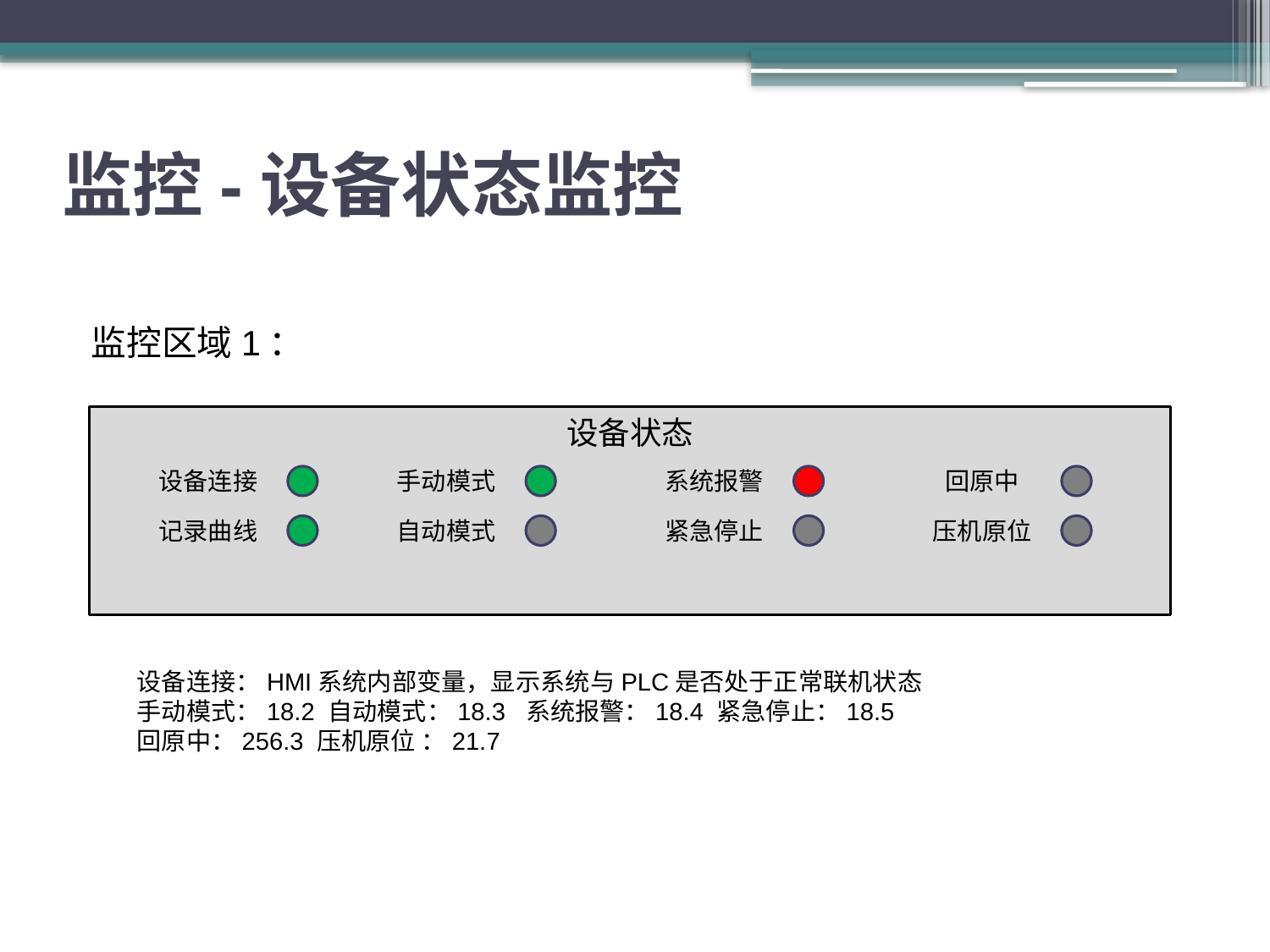

# 监控-设备状态监控
监控区域1：
设备状态
设备连接

手动模式

系统报警

回原中

记录曲线

自动模式

紧急停止

压机原位

设备连接：HMI系统内部变量，显示系统与PLC是否处于正常联机状态
手动模式：18.2 自动模式：18.3  系统报警：18.4 紧急停止：18.5
回原中：256.3 压机原位 ：21.7